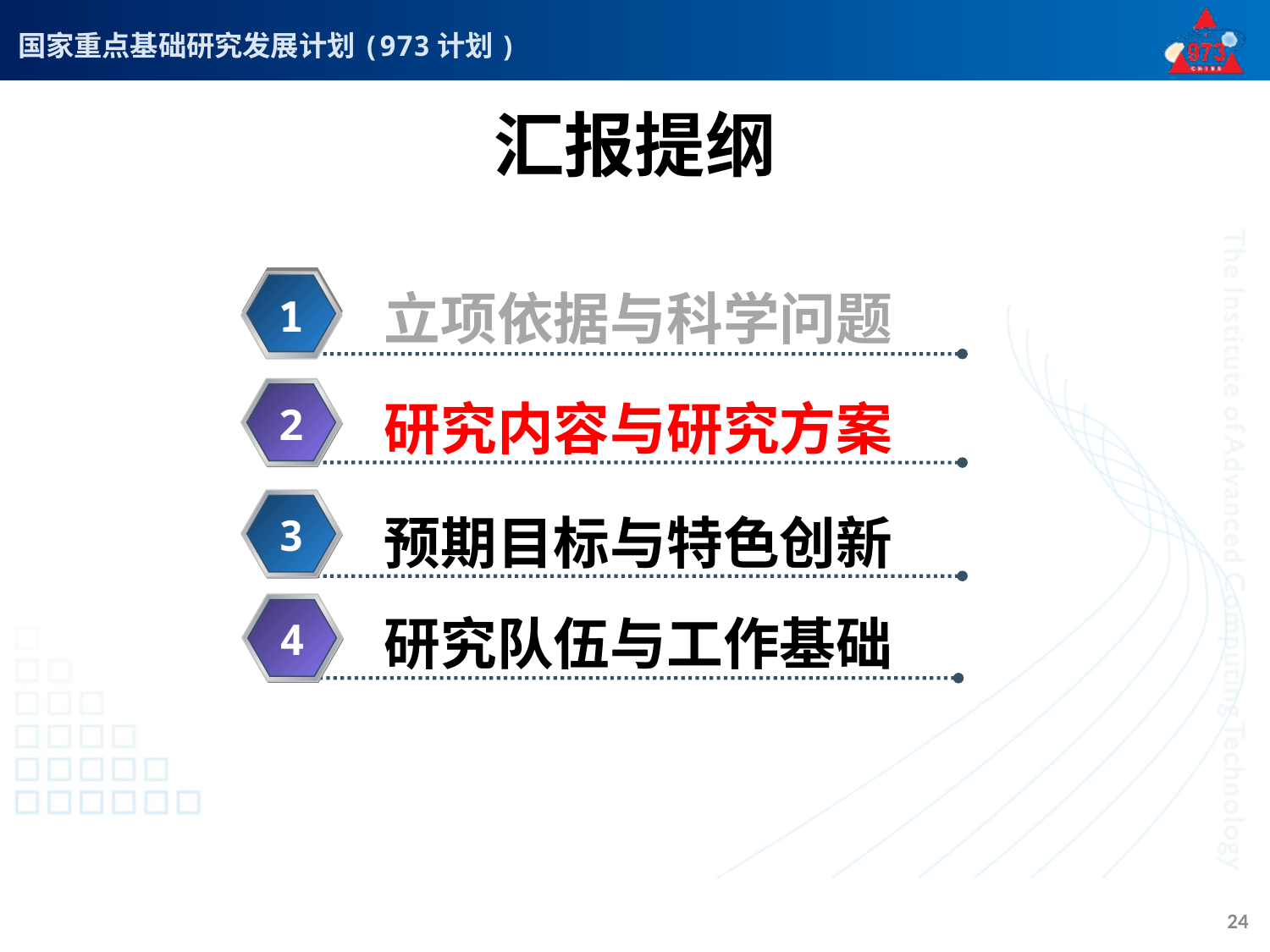

# 汇报提纲

1
立项依据与科学问题

2
研究内容与研究方案

3
预期目标与特色创新

4
研究队伍与工作基础

24